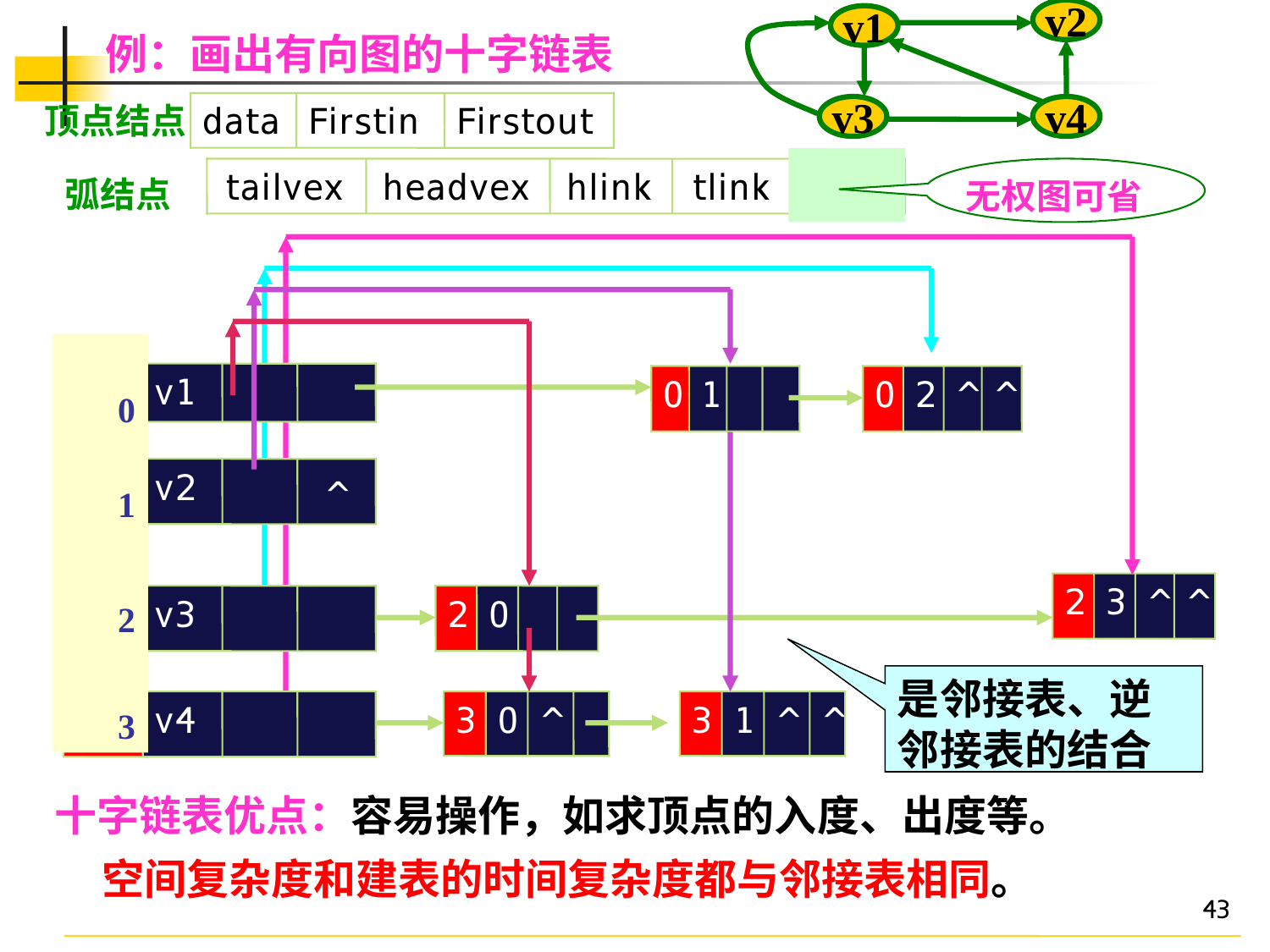

# 例：画出有向图的十字链表
v2
v1

v3
v4

顶点结点
data

Firstin

Firstout

tailvex

headvex

hlink

tlink

info

弧结点

无权图可省

0
1
2
3
0

v1

1

v2

2

v3

3

v4

0

1

0

2

^

^

^
2

3

^

^

2

0

是邻接表、逆邻接表的结合
3

0

^

3

1

^

^

十字链表优点：容易操作，如求顶点的入度、出度等。
空间复杂度和建表的时间复杂度都与邻接表相同。
43